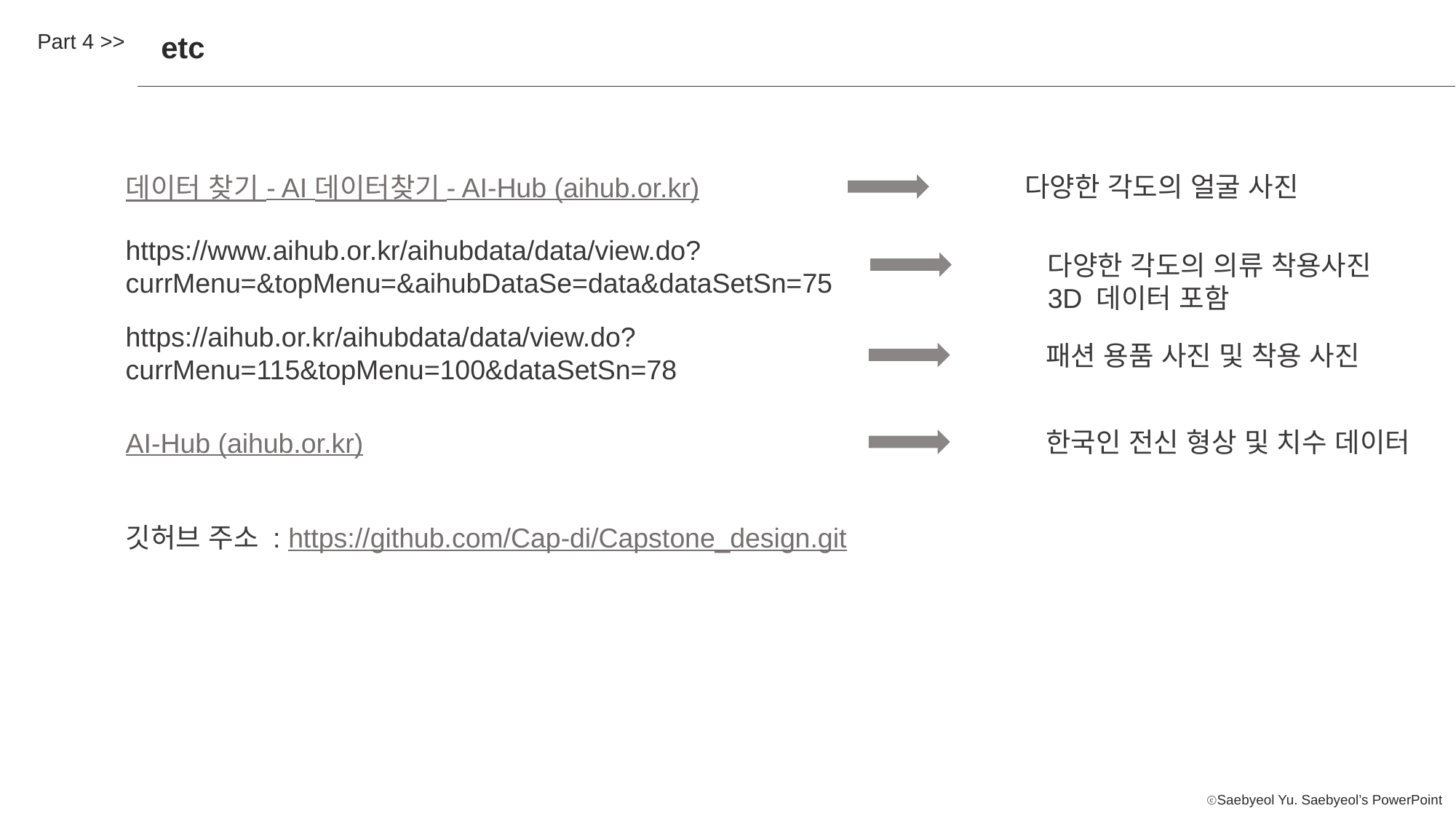

Part 4 >>
etc
데이터 찾기 - AI 데이터찾기 - AI-Hub (aihub.or.kr)
다양한 각도의 얼굴 사진

https://www.aihub.or.kr/aihubdata/data/view.do?currMenu=&topMenu=&aihubDataSe=data&dataSetSn=75
다양한 각도의 의류 착용사진
3D 데이터 포함

https://aihub.or.kr/aihubdata/data/view.do?currMenu=115&topMenu=100&dataSetSn=78
패션 용품 사진 및 착용 사진

한국인 전신 형상 및 치수 데이터
AI-Hub (aihub.or.kr)

깃허브 주소 : https://github.com/Cap-di/Capstone_design.git